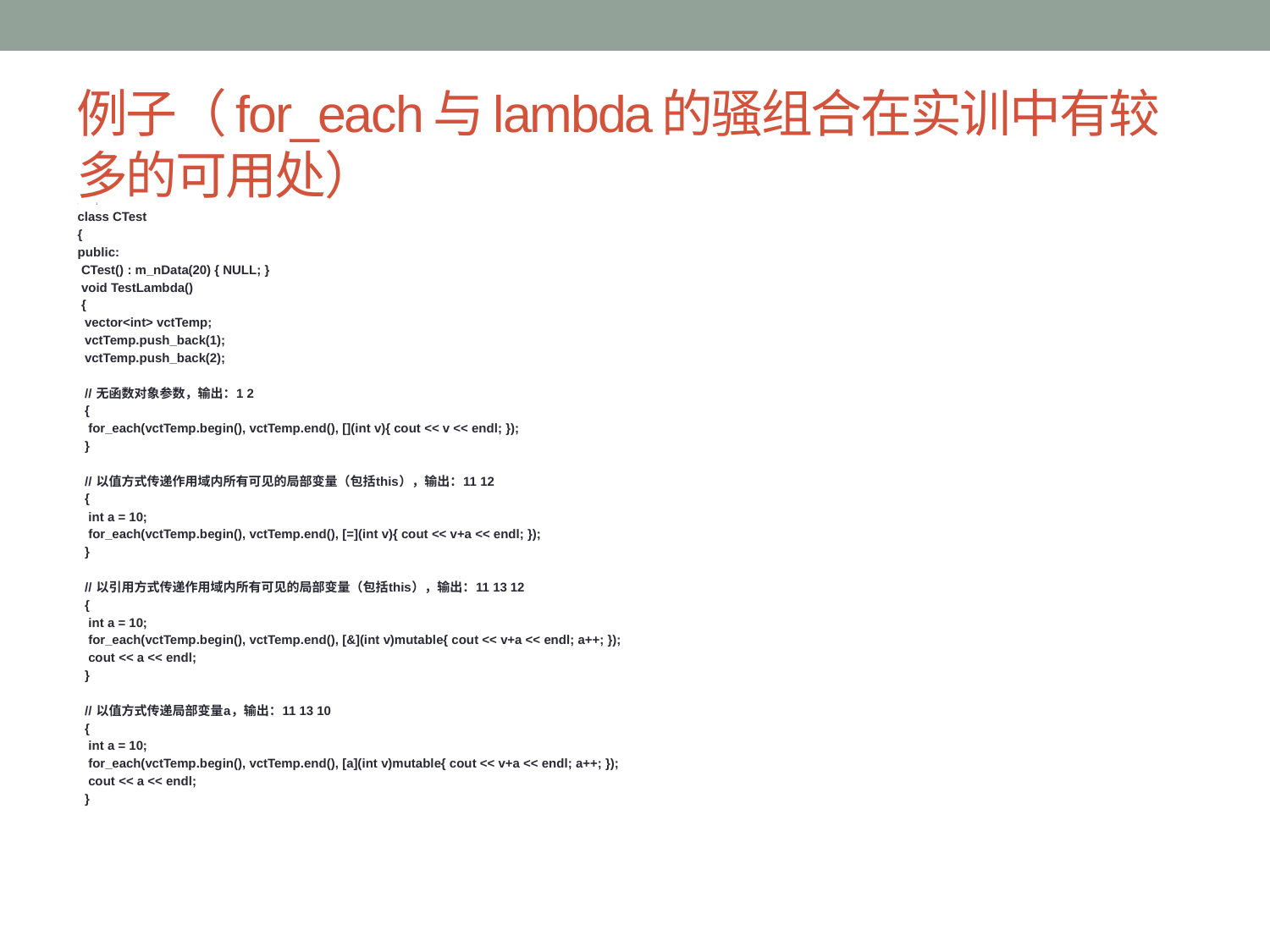

# 例子（for_each与lambda的骚组合在实训中有较多的可用处）
1
class CTest
{
public:
 CTest() : m_nData(20) { NULL; }
 void TestLambda()
 {
  vector<int> vctTemp;
  vctTemp.push_back(1);
  vctTemp.push_back(2);

  // 无函数对象参数，输出：1 2
  {
   for_each(vctTemp.begin(), vctTemp.end(), [](int v){ cout << v << endl; });
  }

  // 以值方式传递作用域内所有可见的局部变量（包括this），输出：11 12
  {
   int a = 10;
   for_each(vctTemp.begin(), vctTemp.end(), [=](int v){ cout << v+a << endl; });
  }

  // 以引用方式传递作用域内所有可见的局部变量（包括this），输出：11 13 12
  {
   int a = 10;
   for_each(vctTemp.begin(), vctTemp.end(), [&](int v)mutable{ cout << v+a << endl; a++; });
   cout << a << endl;
  }

  // 以值方式传递局部变量a，输出：11 13 10
  {
   int a = 10;
   for_each(vctTemp.begin(), vctTemp.end(), [a](int v)mutable{ cout << v+a << endl; a++; });
   cout << a << endl;
  }